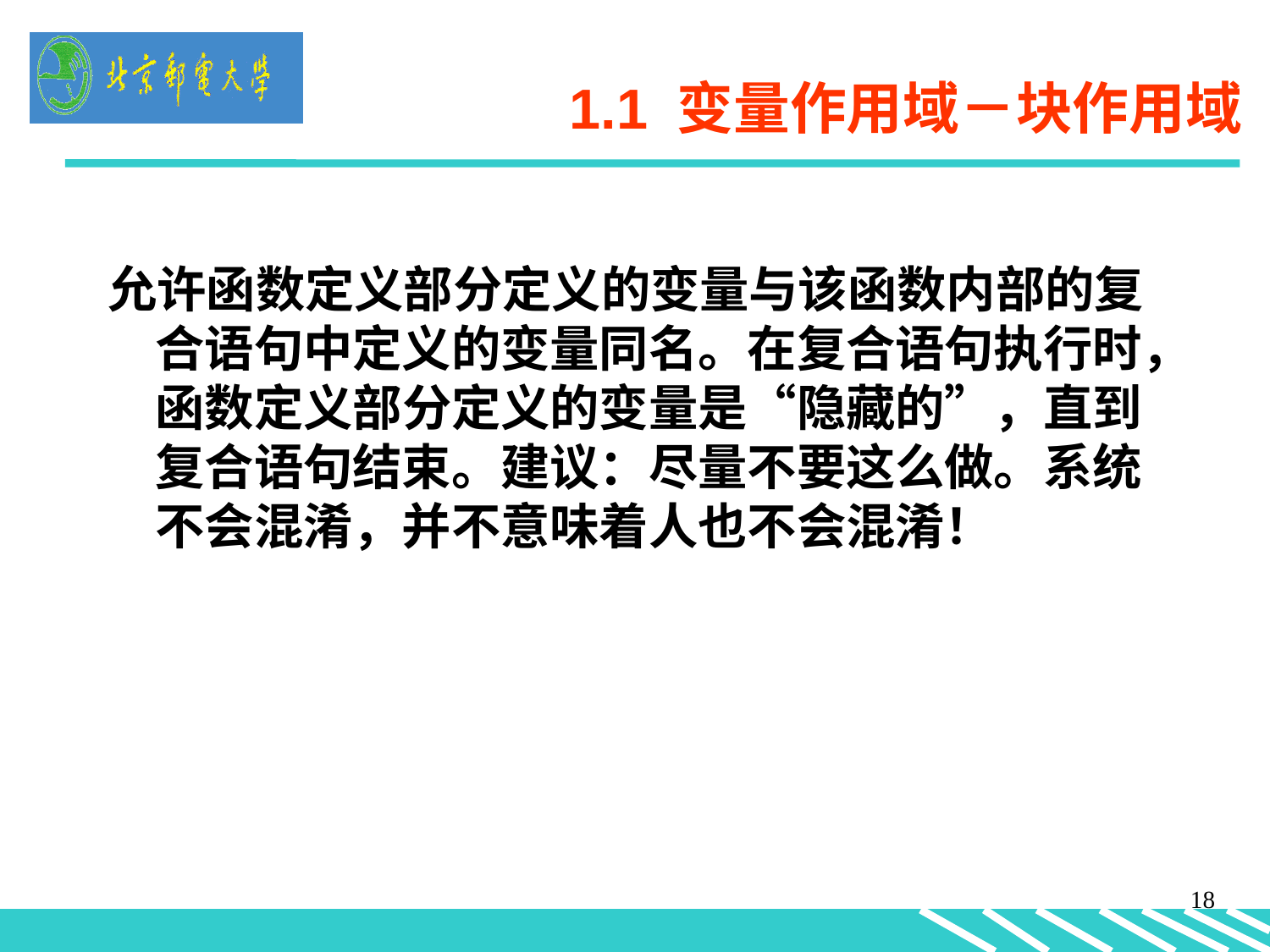

# 1.1 变量作用域－块作用域

允许函数定义部分定义的变量与该函数内部的复合语句中定义的变量同名。在复合语句执行时，函数定义部分定义的变量是“隐藏的”，直到复合语句结束。建议：尽量不要这么做。系统不会混淆，并不意味着人也不会混淆！

18